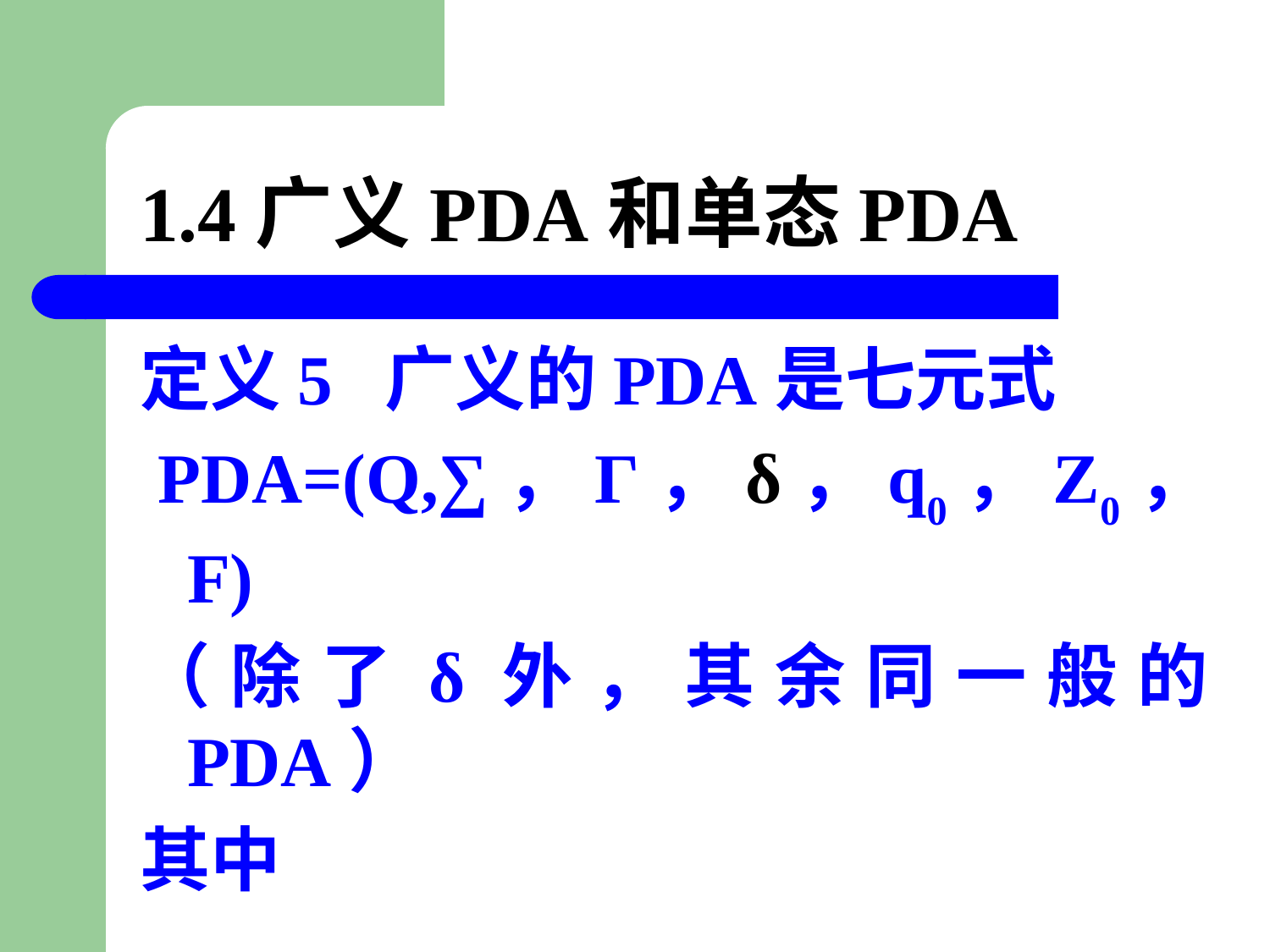

# 1.4广义PDA和单态PDA
定义5  广义的PDA是七元式
 PDA=(Q,∑，Г，δ，q0，Z0，F)
（除了δ外，其余同一般的PDA）
其中